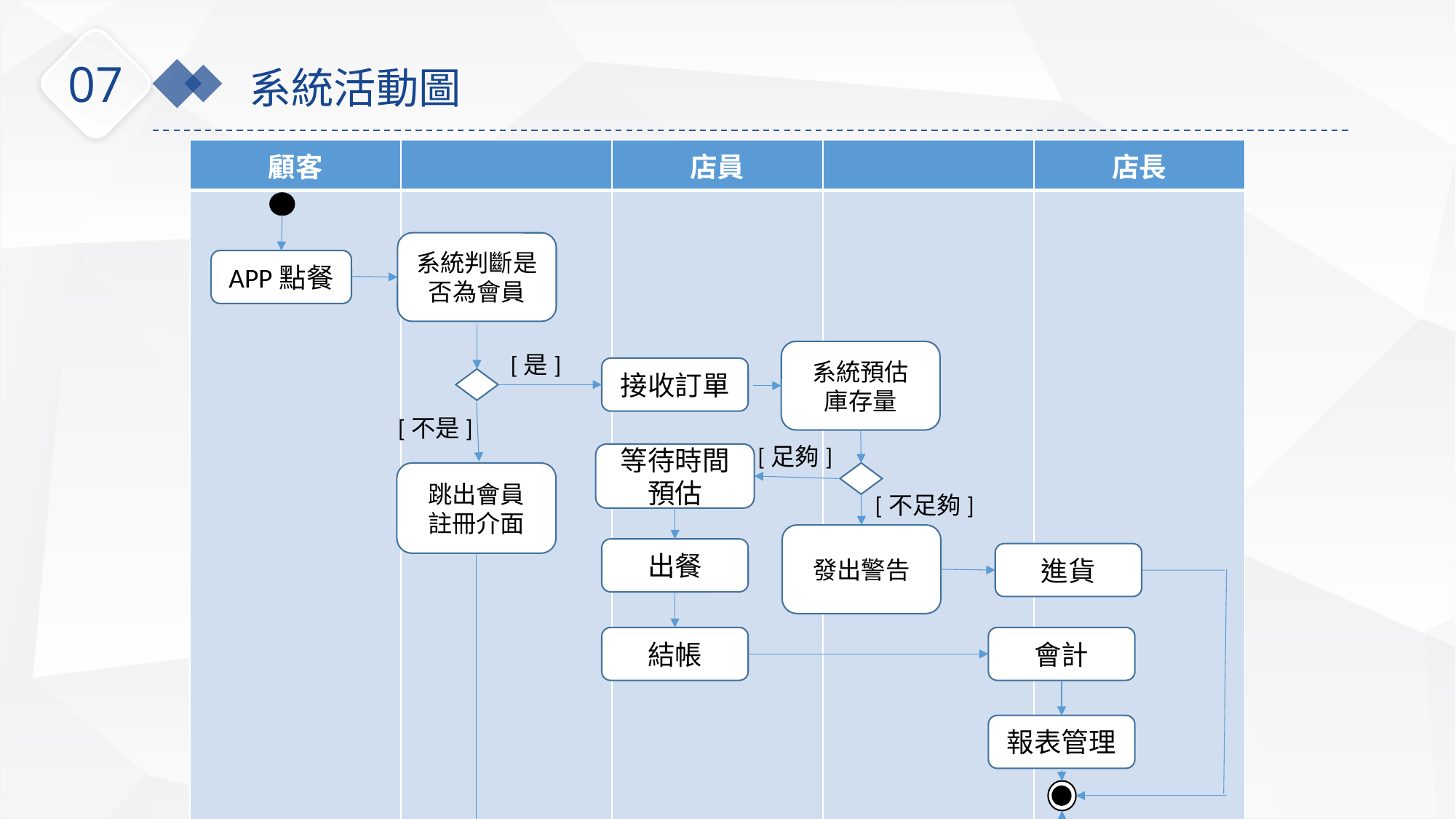

07
系統活動圖

| 顧客 |  | 店員 |  | 店長 |
| --- | --- | --- | --- | --- |
|  |  |  |  |  |

系統判斷是否為會員
APP點餐
系統預估
庫存量
[是]
接收訂單

[不是]
[足夠]
等待時間預估

跳出會員
註冊介面
[不足夠]
發出警告
出餐
進貨
結帳
會計
報表管理